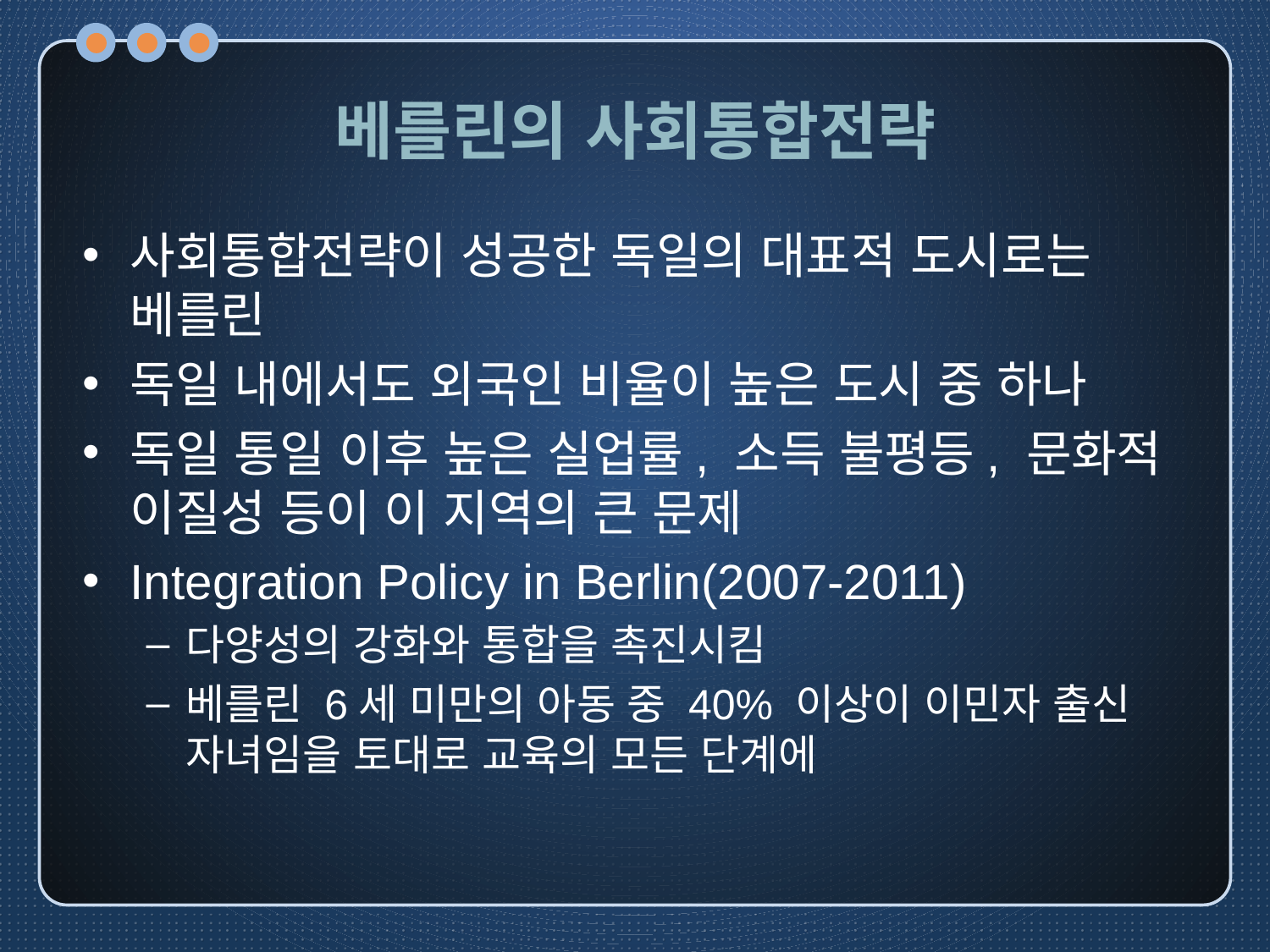

# 베를린의 사회통합전략
사회통합전략이 성공한 독일의 대표적 도시로는 베를린
독일 내에서도 외국인 비율이 높은 도시 중 하나
독일 통일 이후 높은 실업률, 소득 불평등, 문화적 이질성 등이 이 지역의 큰 문제
Integration Policy in Berlin(2007-2011)
다양성의 강화와 통합을 촉진시킴
베를린 6세 미만의 아동 중 40% 이상이 이민자 출신 자녀임을 토대로 교육의 모든 단계에